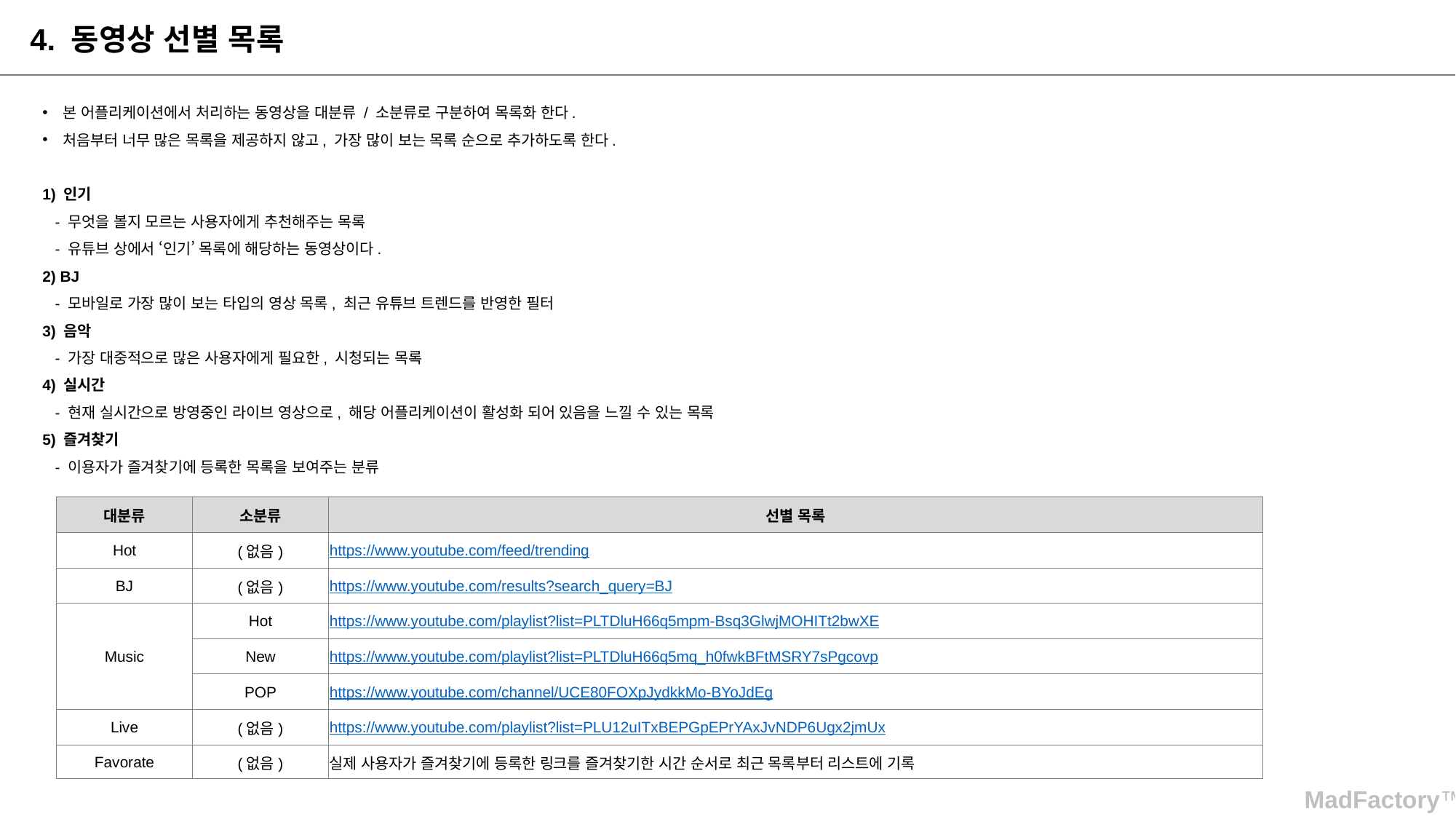

4. 동영상 선별 목록
본 어플리케이션에서 처리하는 동영상을 대분류 / 소분류로 구분하여 목록화 한다.
처음부터 너무 많은 목록을 제공하지 않고, 가장 많이 보는 목록 순으로 추가하도록 한다.

1) 인기
   - 무엇을 볼지 모르는 사용자에게 추천해주는 목록
   - 유튜브 상에서 ‘인기’ 목록에 해당하는 동영상이다.
2) BJ
   - 모바일로 가장 많이 보는 타입의 영상 목록, 최근 유튜브 트렌드를 반영한 필터
3) 음악
   - 가장 대중적으로 많은 사용자에게 필요한, 시청되는 목록
4) 실시간
   - 현재 실시간으로 방영중인 라이브 영상으로, 해당 어플리케이션이 활성화 되어 있음을 느낄 수 있는 목록
5) 즐겨찾기
   - 이용자가 즐겨찾기에 등록한 목록을 보여주는 분류
| 대분류 | 소분류 | 선별 목록 |
| --- | --- | --- |
| Hot | (없음) | https://www.youtube.com/feed/trending |
| BJ | (없음) | https://www.youtube.com/results?search\_query=BJ |
| Music | Hot | https://www.youtube.com/playlist?list=PLTDluH66q5mpm-Bsq3GlwjMOHITt2bwXE |
|  | New | https://www.youtube.com/playlist?list=PLTDluH66q5mq\_h0fwkBFtMSRY7sPgcovp |
|  | POP | https://www.youtube.com/channel/UCE80FOXpJydkkMo-BYoJdEg |
| Live | (없음) | https://www.youtube.com/playlist?list=PLU12uITxBEPGpEPrYAxJvNDP6Ugx2jmUx |
| Favorate | (없음) | 실제 사용자가 즐겨찾기에 등록한 링크를 즐겨찾기한 시간 순서로 최근 목록부터 리스트에 기록 |
MadFactory™